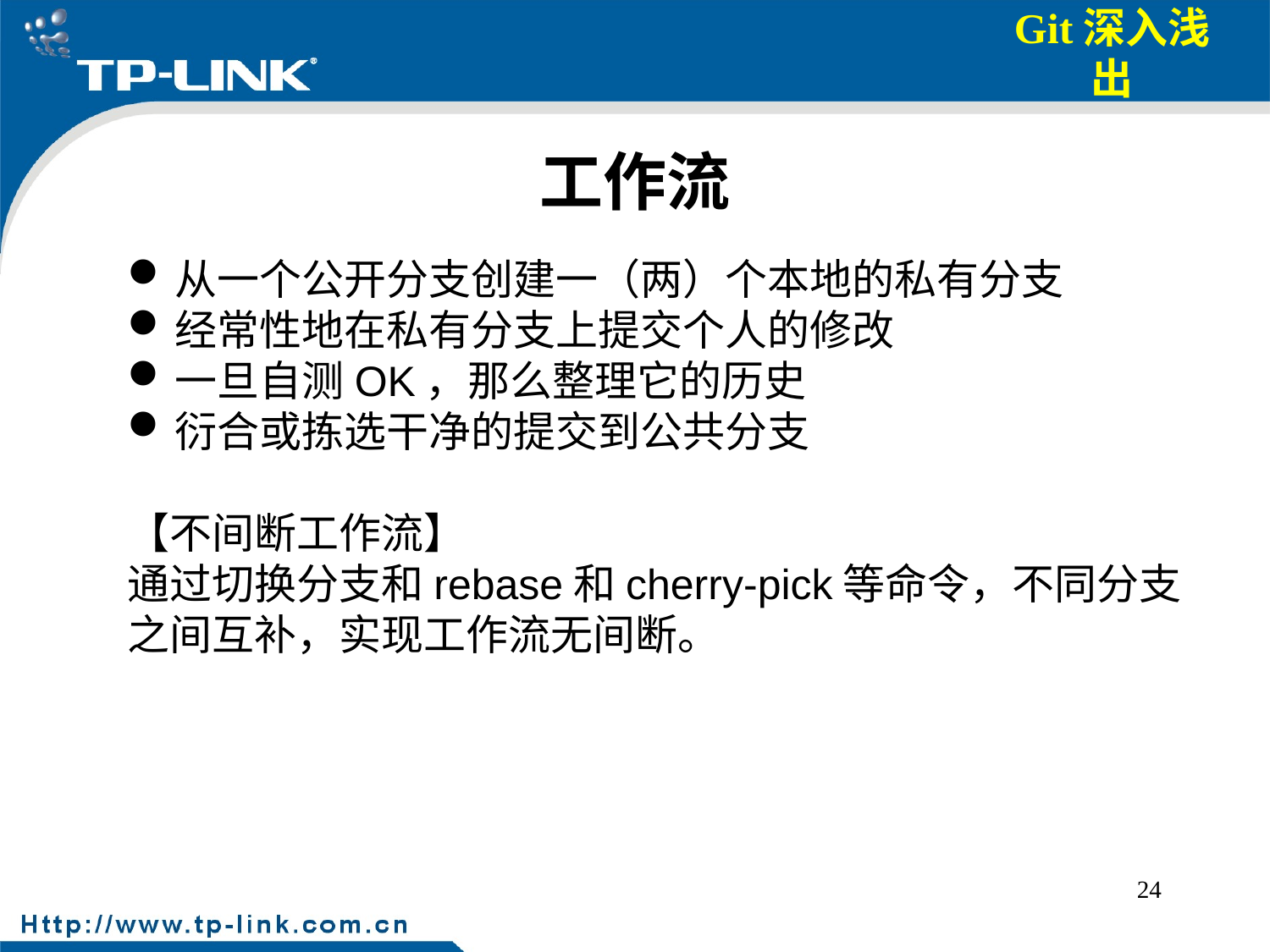

# 工作流
从一个公开分支创建一（两）个本地的私有分支
经常性地在私有分支上提交个人的修改
一旦自测OK，那么整理它的历史
衍合或拣选干净的提交到公共分支

【不间断工作流】
通过切换分支和rebase和cherry-pick等命令，不同分支之间互补，实现工作流无间断。

24